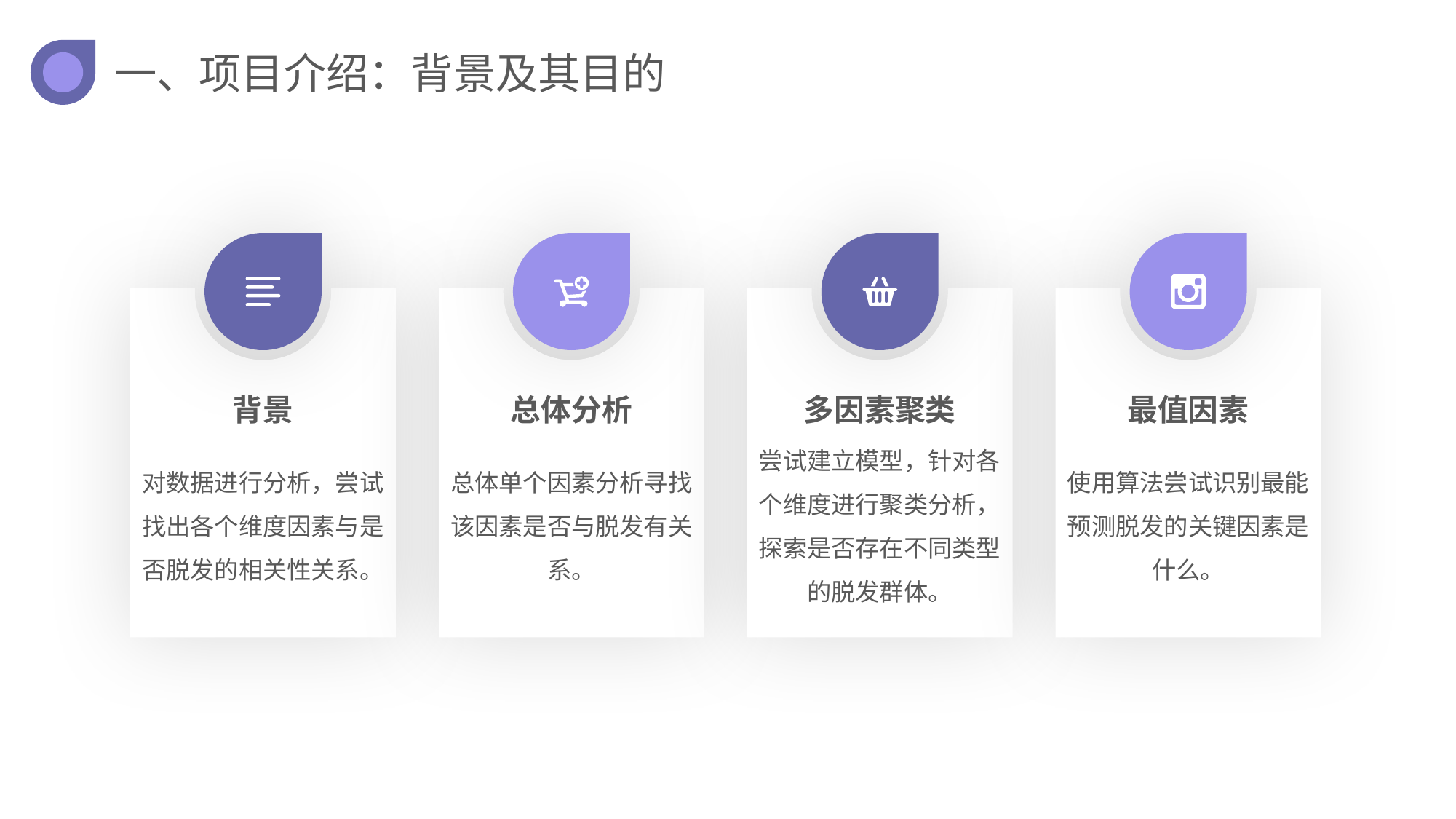

一、项目介绍：背景及其目的

背景
对数据进行分析，尝试找出各个维度因素与是否脱发的相关性关系。

总体分析
总体单个因素分析寻找该因素是否与脱发有关系。

多因素聚类
尝试建立模型，针对各个维度进行聚类分析，探索是否存在不同类型的脱发群体。

最值因素
使用算法尝试识别最能预测脱发的关键因素是什么。